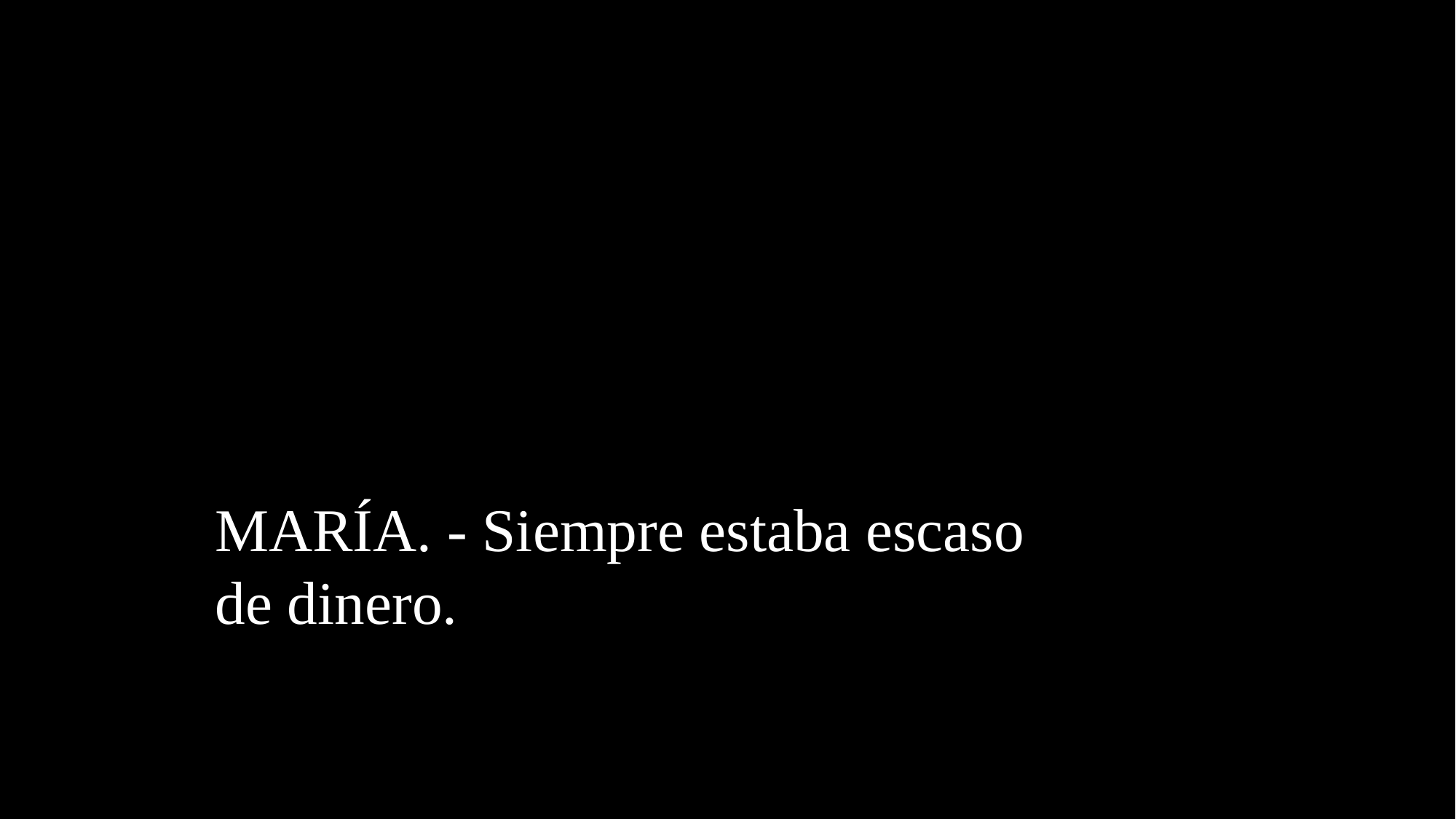

MARÍA. - Siempre estaba escaso de dinero.

マリア: いつもお金に困っていました